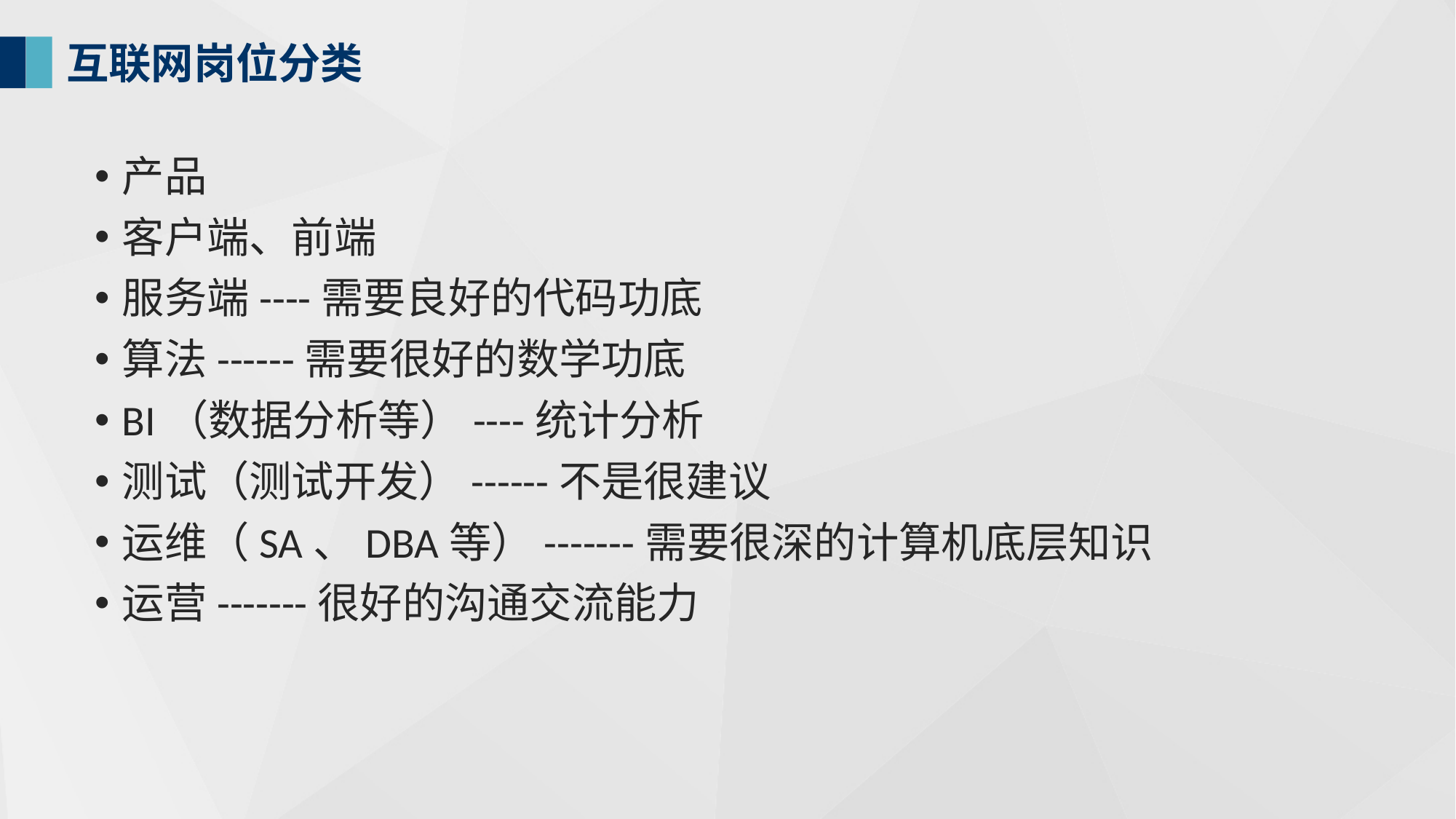

互联网岗位分类

产品
客户端、前端
服务端----需要良好的代码功底
算法------需要很好的数学功底
BI（数据分析等）----统计分析
测试（测试开发）------不是很建议
运维（SA、DBA等）-------需要很深的计算机底层知识
运营-------很好的沟通交流能力

12